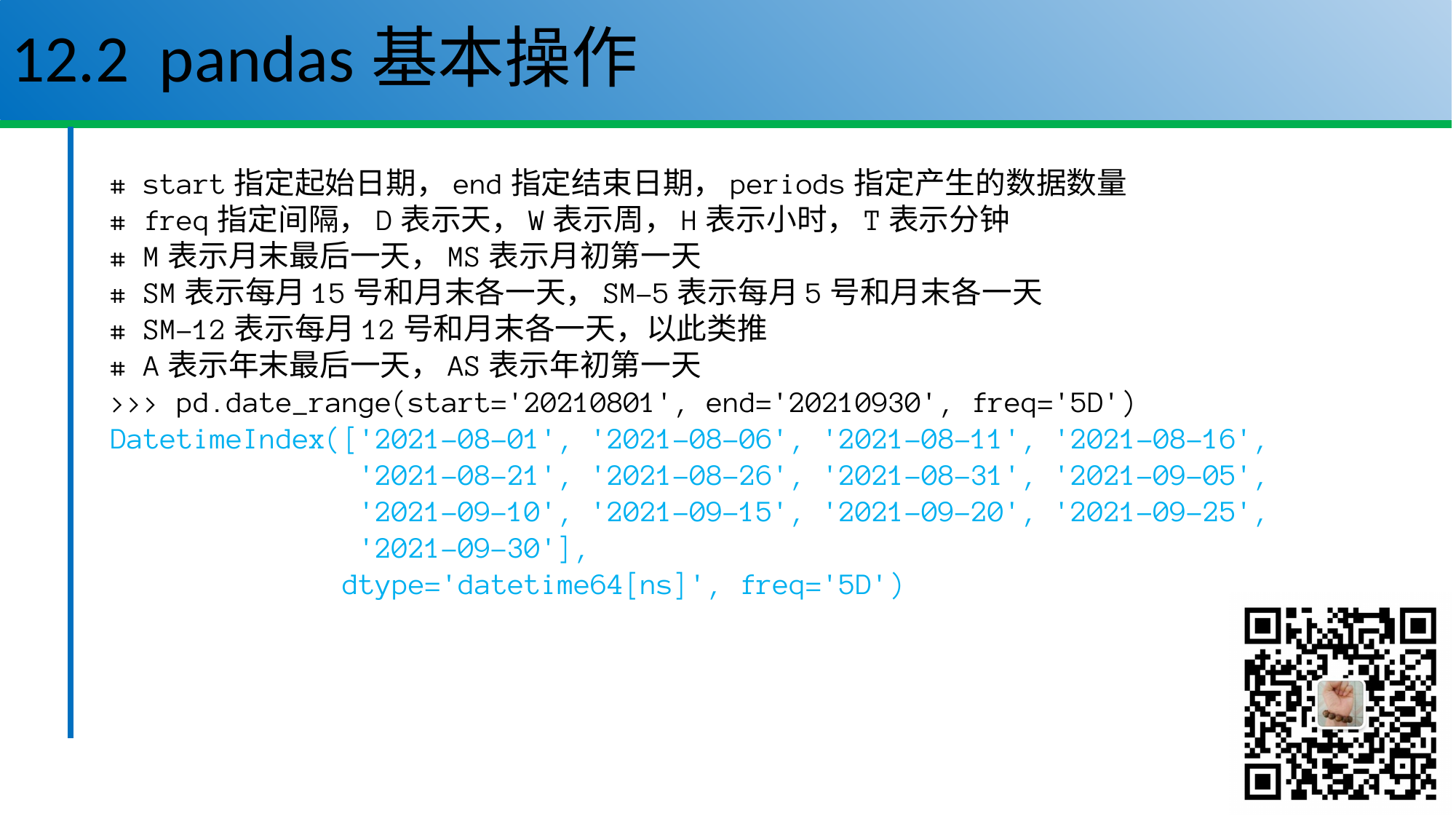

# 12.2  pandas基本操作
# start指定起始日期，end指定结束日期，periods指定产生的数据数量
# freq指定间隔，D表示天，W表示周，H表示小时，T表示分钟
# M表示月末最后一天，MS表示月初第一天
# SM表示每月15号和月末各一天，SM-5表示每月5号和月末各一天
# SM-12表示每月12号和月末各一天，以此类推
# A表示年末最后一天，AS表示年初第一天
>>> pd.date_range(start='20210801', end='20210930', freq='5D')
DatetimeIndex(['2021-08-01', '2021-08-06', '2021-08-11', '2021-08-16',
               '2021-08-21', '2021-08-26', '2021-08-31', '2021-09-05',
               '2021-09-10', '2021-09-15', '2021-09-20', '2021-09-25',
               '2021-09-30'],
              dtype='datetime64[ns]', freq='5D')
20